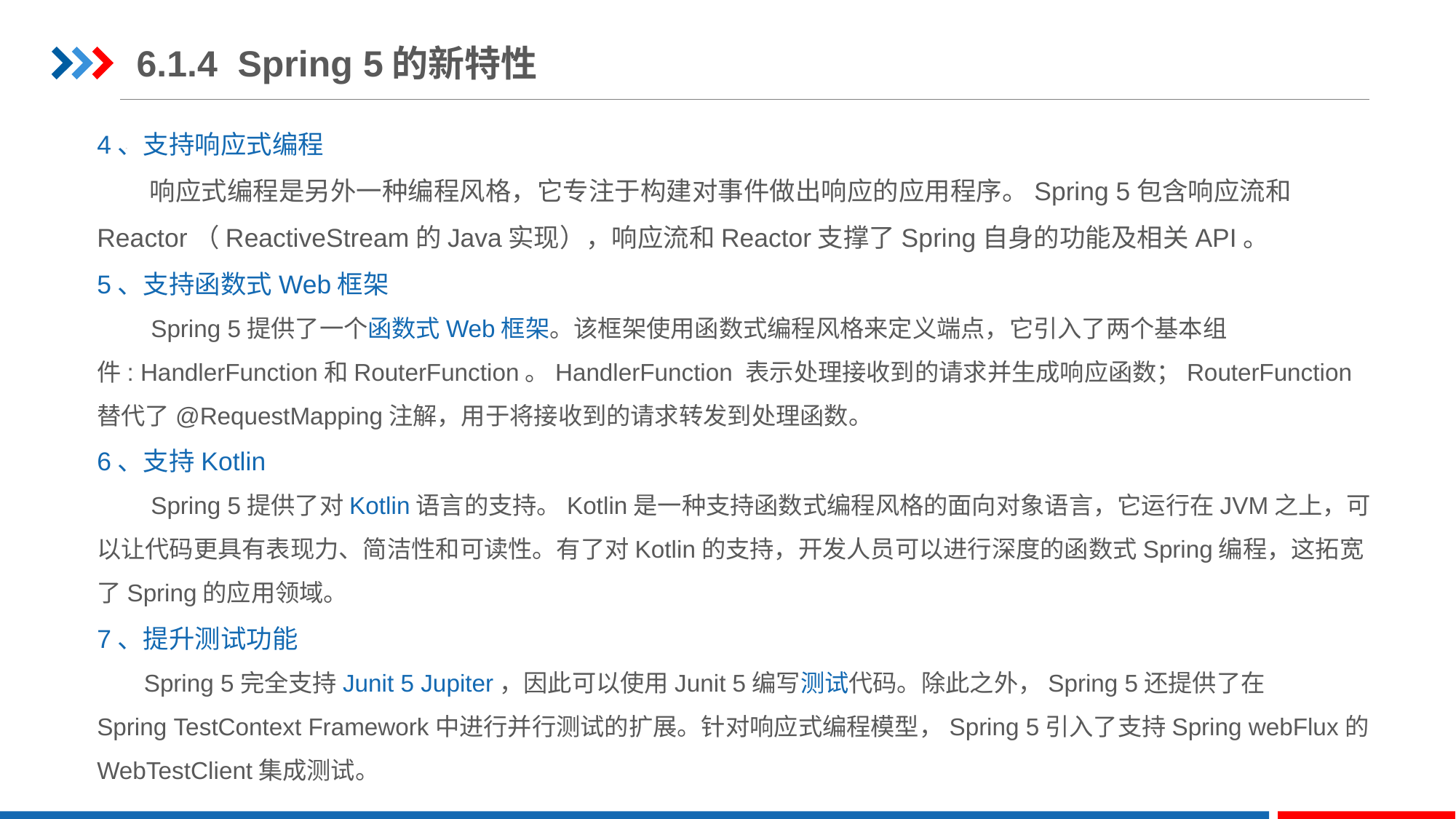

6.1.4  Spring 5的新特性
4、支持响应式编程
        响应式编程是另外一种编程风格，它专注于构建对事件做出响应的应用程序。Spring 5包含响应流和Reactor（ReactiveStream的Java实现），响应流和Reactor支撑了Spring自身的功能及相关API。
5、支持函数式Web框架
        Spring 5提供了一个函数式Web框架。该框架使用函数式编程风格来定义端点，它引入了两个基本组件: HandlerFunction和RouterFunction。HandlerFunction 表示处理接收到的请求并生成响应函数；RouterFunction替代了@RequestMapping注解，用于将接收到的请求转发到处理函数。
6、支持Kotlin
        Spring 5提供了对Kotlin语言的支持。Kotlin是一种支持函数式编程风格的面向对象语言，它运行在JVM之上，可以让代码更具有表现力、简洁性和可读性。有了对Kotlin的支持，开发人员可以进行深度的函数式Spring编程，这拓宽了Spring的应用领域。
7、提升测试功能
       Spring 5完全支持Junit 5 Jupiter，因此可以使用Junit 5编写测试代码。除此之外，Spring 5还提供了在Spring TestContext Framework中进行并行测试的扩展。针对响应式编程模型，Spring 5引入了支持Spring webFlux的WebTestClient集成测试。
STEP  01
STEP  03